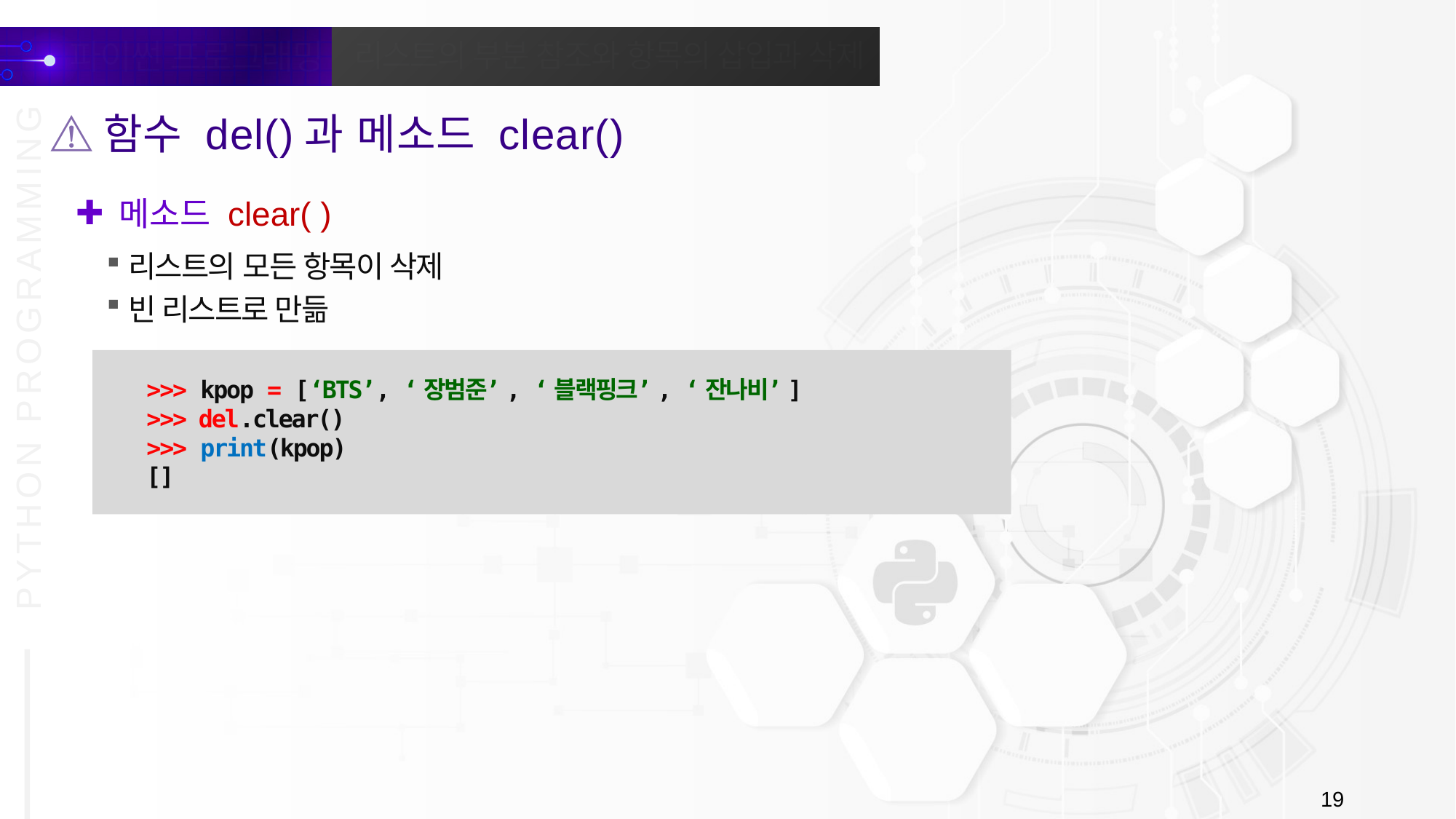

함수 del()과 메소드 clear()
메소드 clear( )
리스트의 모든 항목이 삭제
빈 리스트로 만듦
>>> kpop = [‘BTS’, ‘장범준’, ‘블랙핑크’, ‘잔나비’]
>>> del.clear()
>>> print(kpop)
[]
19